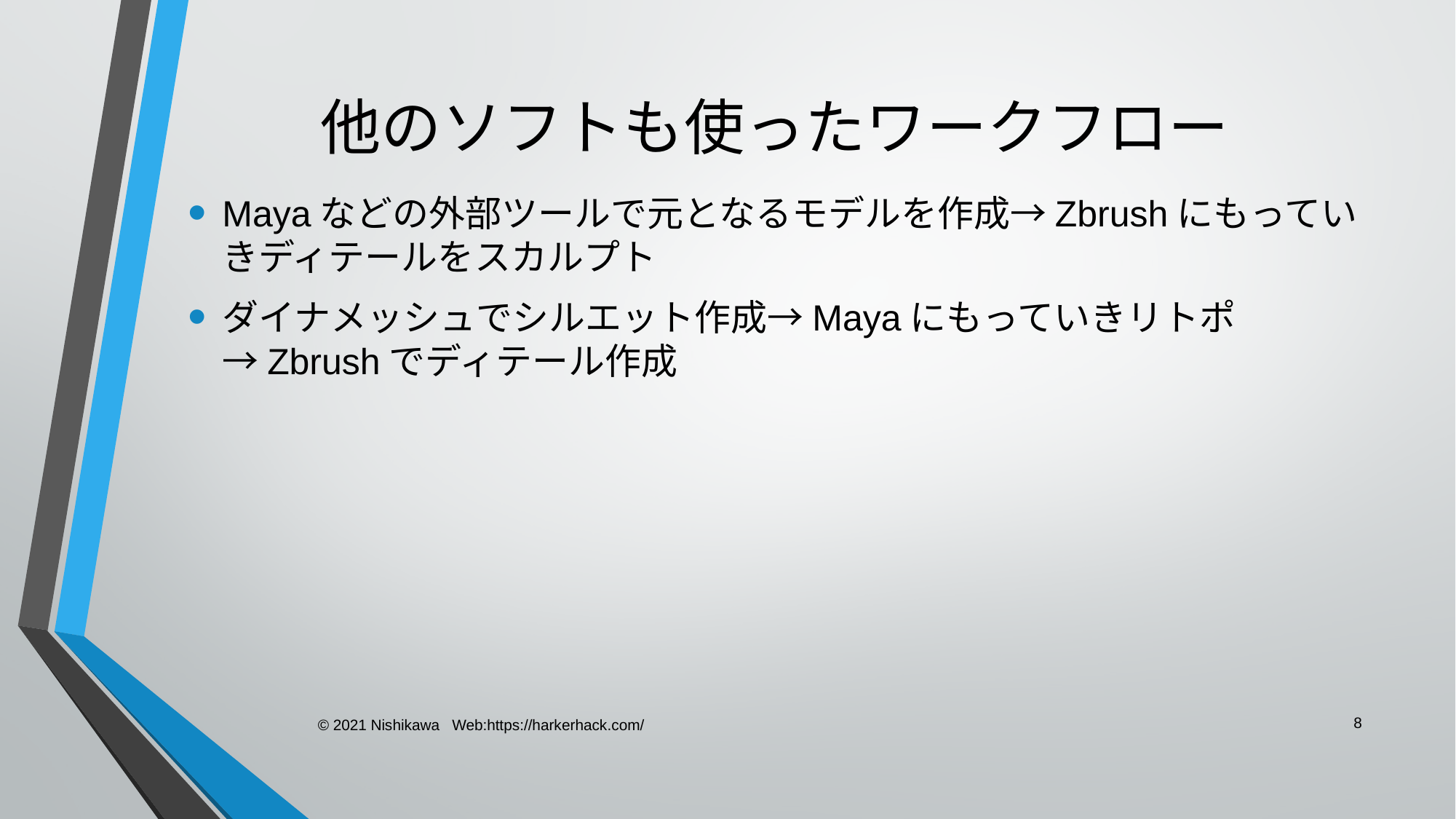

# 他のソフトも使ったワークフロー
Mayaなどの外部ツールで元となるモデルを作成→Zbrushにもっていきディテールをスカルプト
ダイナメッシュでシルエット作成→Mayaにもっていきリトポ→Zbrushでディテール作成
8
© 2021 Nishikawa   Web:https://harkerhack.com/